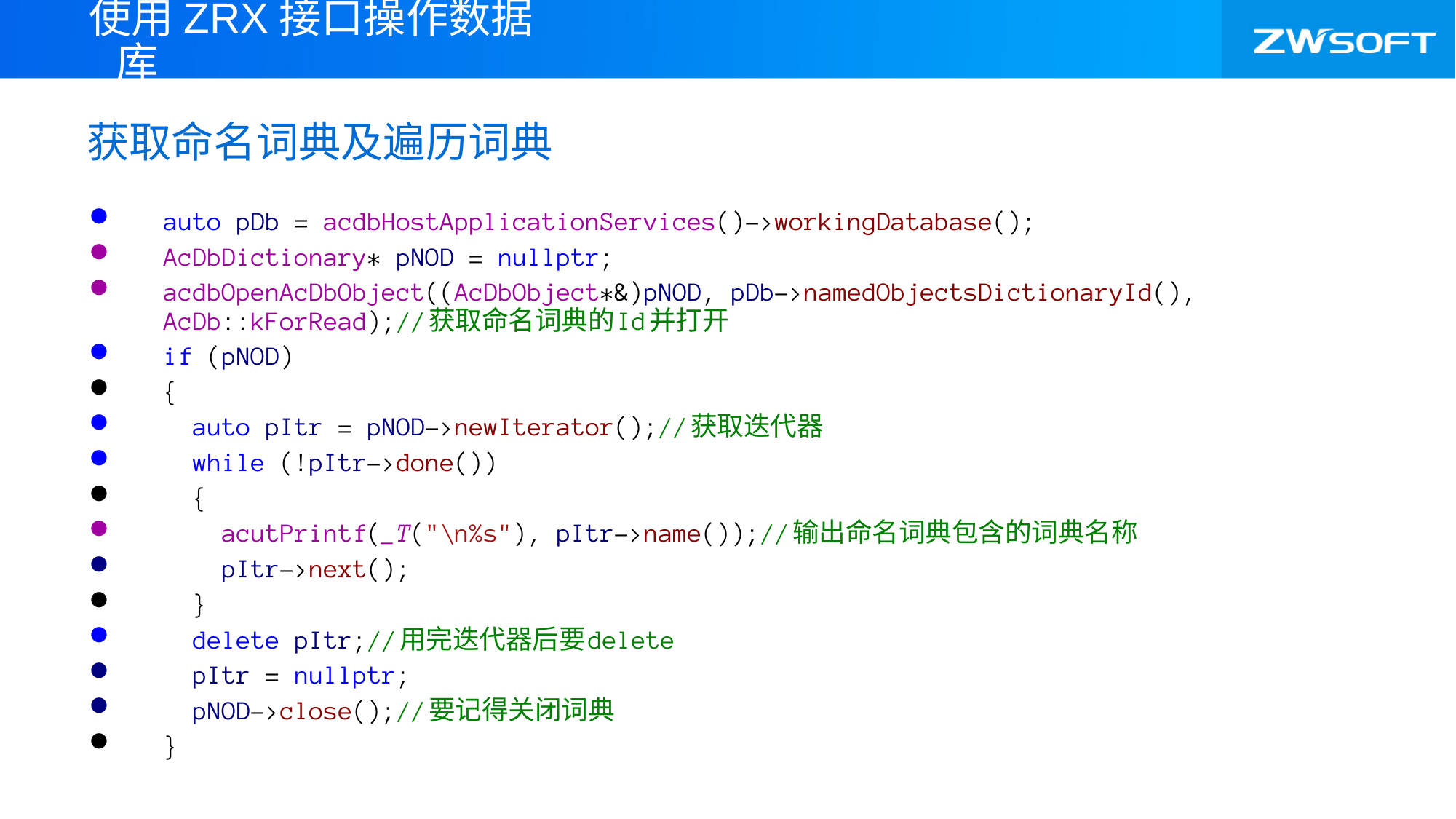

使用ZRX接口操作数据库
# 获取命名词典及遍历词典
auto pDb = acdbHostApplicationServices()->workingDatabase();
AcDbDictionary* pNOD = nullptr;
acdbOpenAcDbObject((AcDbObject*&)pNOD, pDb->namedObjectsDictionaryId(), AcDb::kForRead);//获取命名词典的Id并打开
if (pNOD)
{
  auto pItr = pNOD->newIterator();//获取迭代器
  while (!pItr->done())
  {
    acutPrintf(_T("\n%s"), pItr->name());//输出命名词典包含的词典名称
    pItr->next();
  }
  delete pItr;//用完迭代器后要delete
  pItr = nullptr;
  pNOD->close();//要记得关闭词典
}